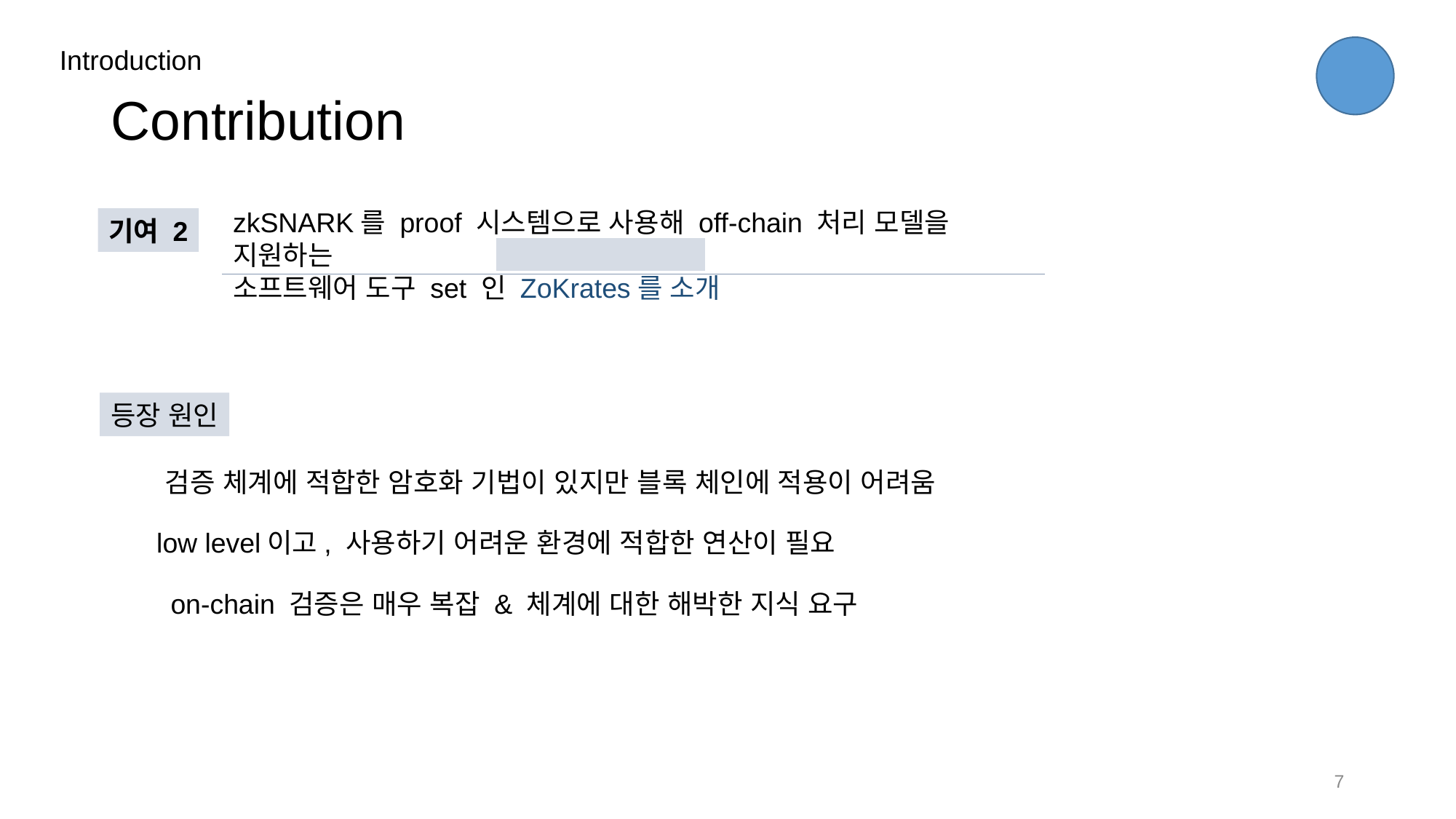

Introduction

# Contribution
zkSNARK를 proof 시스템으로 사용해 off-chain 처리 모델을 지원하는
소프트웨어 도구 set 인 ZoKrates를 소개
기여 2

등장 원인
검증 체계에 적합한 암호화 기법이 있지만 블록 체인에 적용이 어려움
low level이고, 사용하기 어려운 환경에 적합한 연산이 필요
on-chain 검증은 매우 복잡 & 체계에 대한 해박한 지식 요구
7